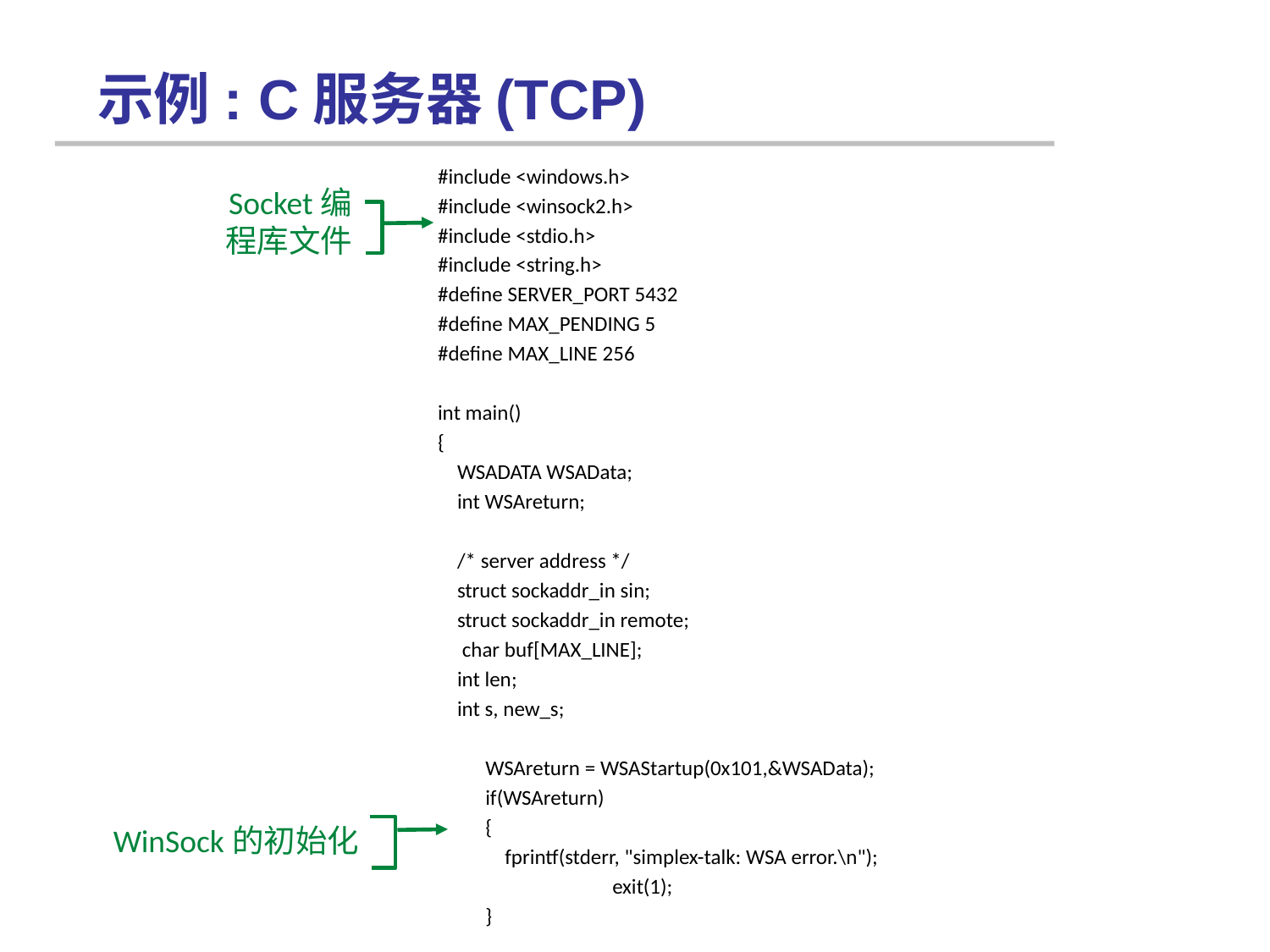

# 示例: C服务器(TCP)
#include <windows.h>
#include <winsock2.h>
#include <stdio.h>
#include <string.h>
#define SERVER_PORT 5432
#define MAX_PENDING 5
#define MAX_LINE 256

int main()
{
    WSADATA WSAData;
    int WSAreturn;

    /* server address */
    struct sockaddr_in sin;
    struct sockaddr_in remote;
     char buf[MAX_LINE];
    int len;
    int s, new_s;

	WSAreturn = WSAStartup(0x101,&WSAData);
	if(WSAreturn)
	{
	    fprintf(stderr, "simplex-talk: WSA error.\n");
		exit(1);
	}

Socket编程库文件

WinSock的初始化

20